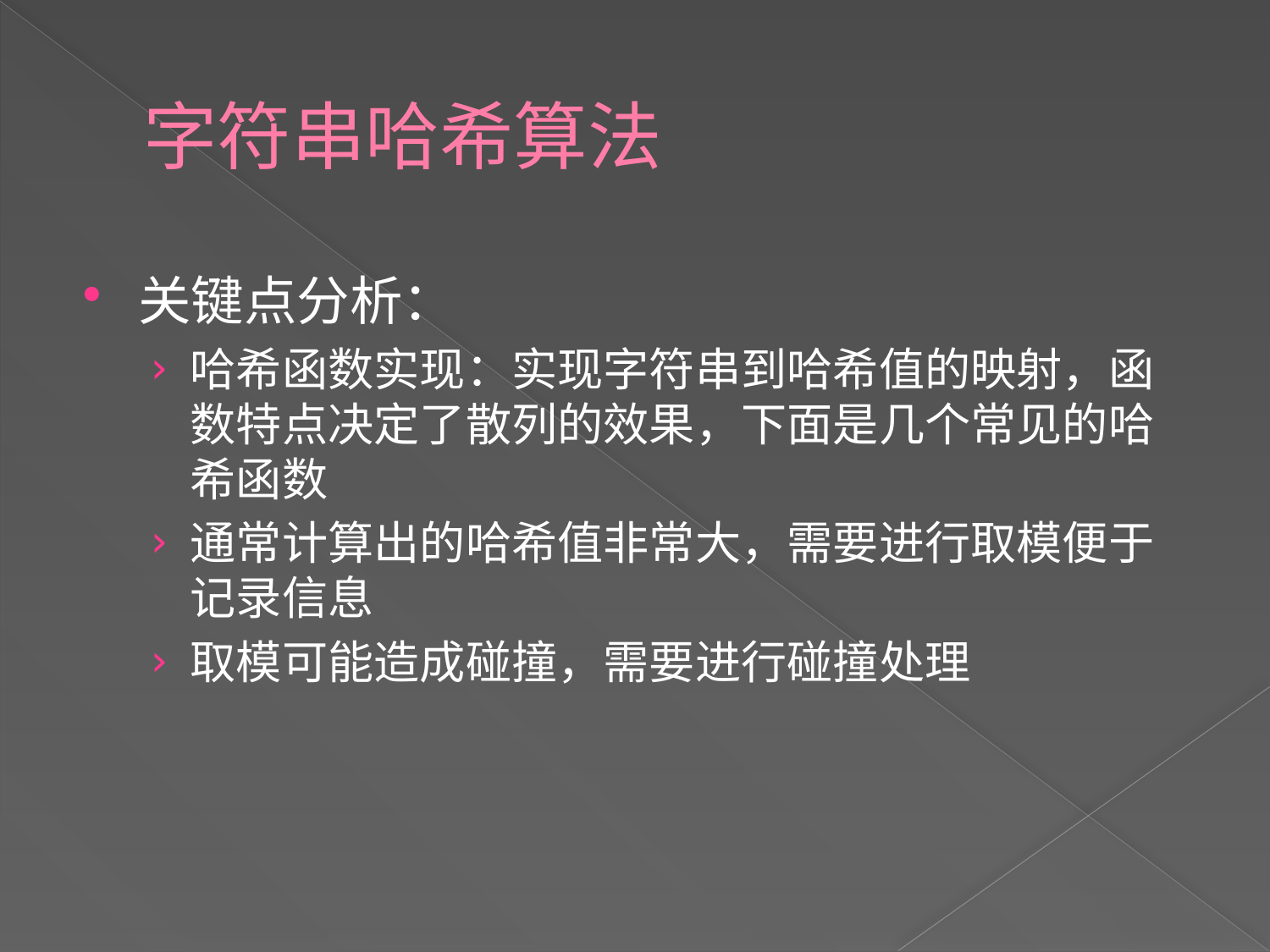

# 字符串哈希算法
关键点分析：
哈希函数实现：实现字符串到哈希值的映射，函数特点决定了散列的效果，下面是几个常见的哈希函数
通常计算出的哈希值非常大，需要进行取模便于记录信息
取模可能造成碰撞，需要进行碰撞处理